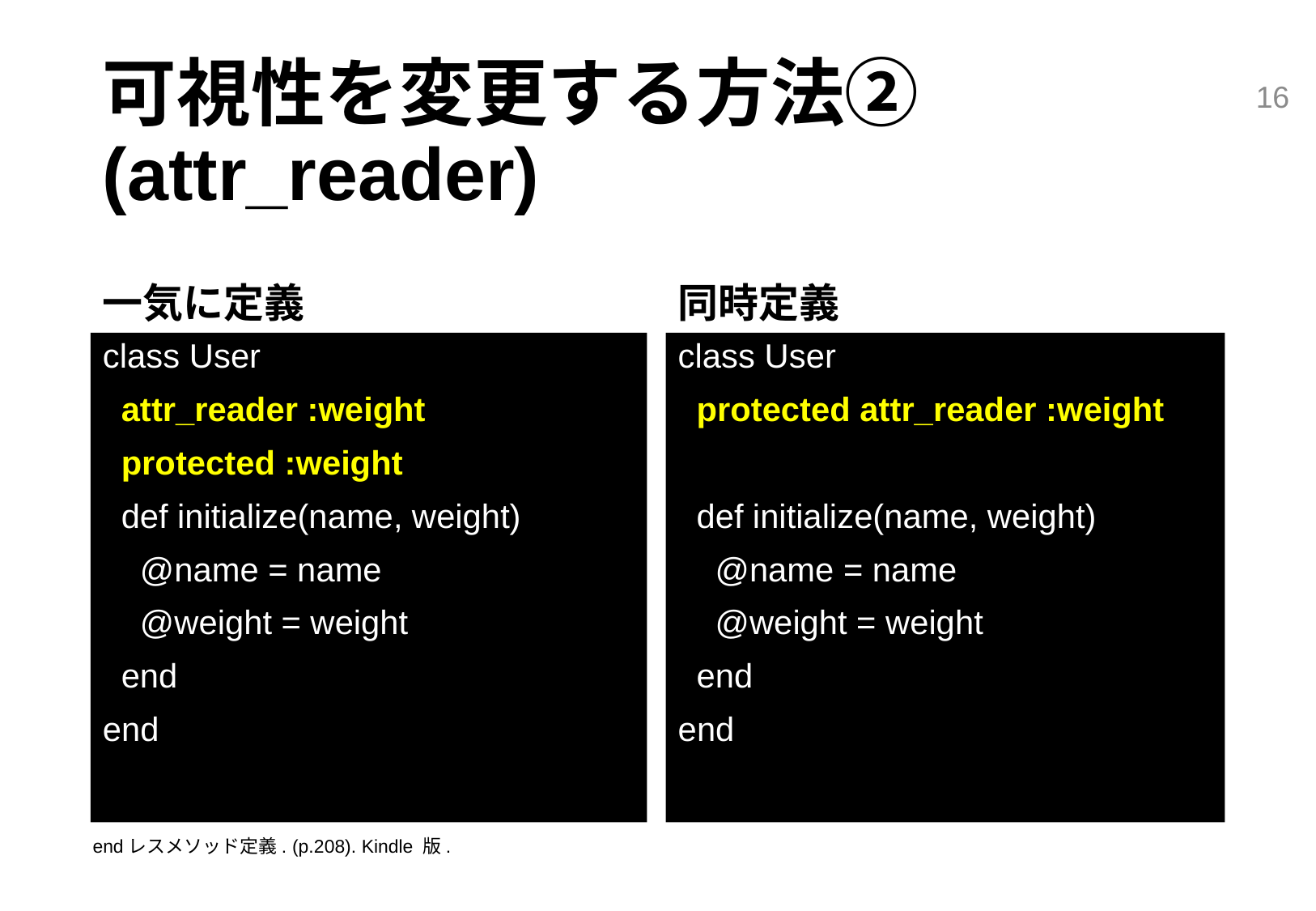

16
# 可視性を変更する方法② (attr_reader)
一気に定義
同時定義
class User
  attr_reader :weight
  protected :weight
  def initialize(name, weight)
    @name = name
    @weight = weight
  end
end
class User
  protected attr_reader :weight

  def initialize(name, weight)
    @name = name
    @weight = weight
  end
end
endレスメソッド定義. (p.208). Kindle 版.